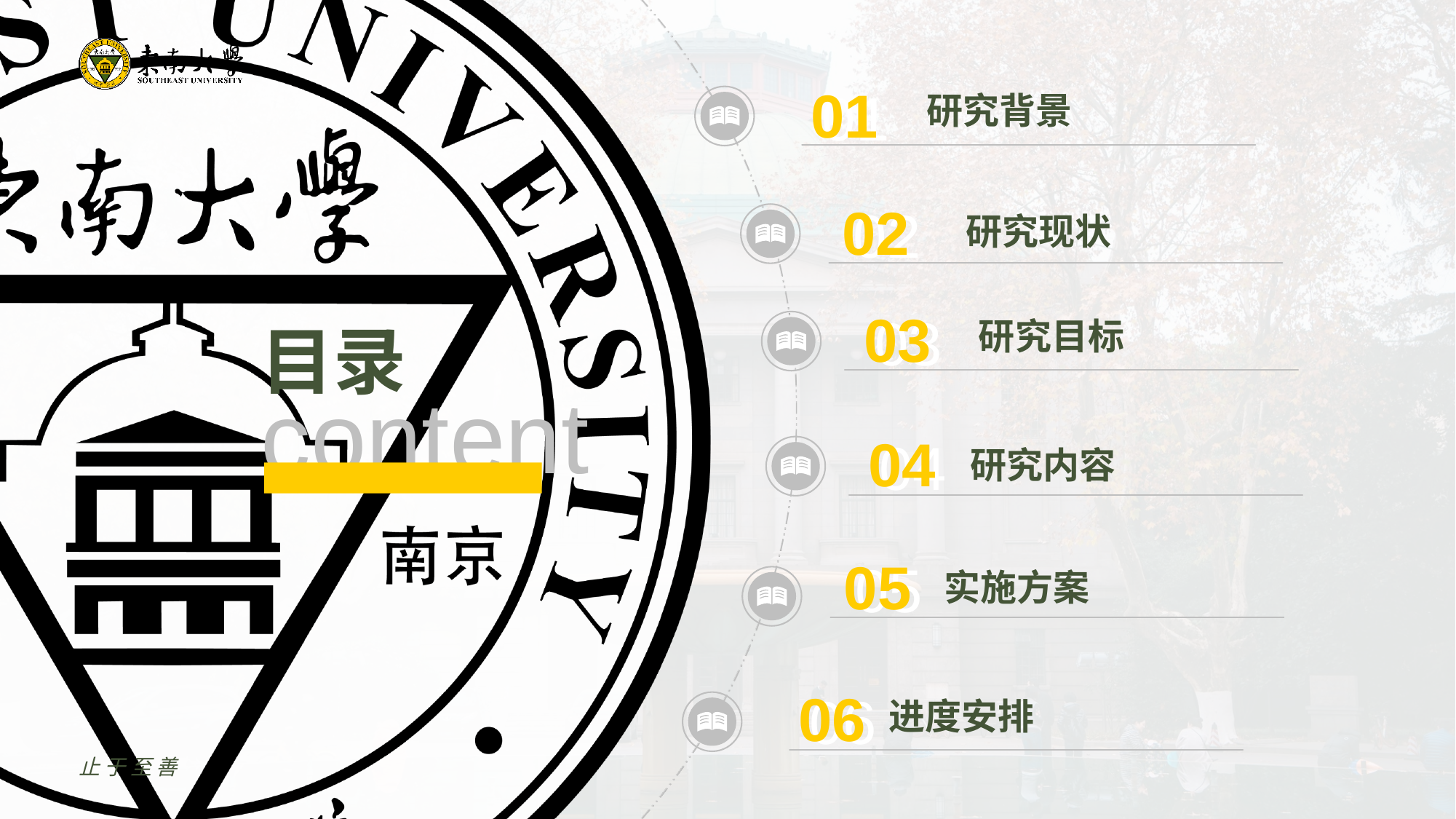

01
01
  研究背景

02
02
研究现状

03
03
研究目标

04
04

 研究内容

05
05
实施方案

06
06
进度安排

止于至善